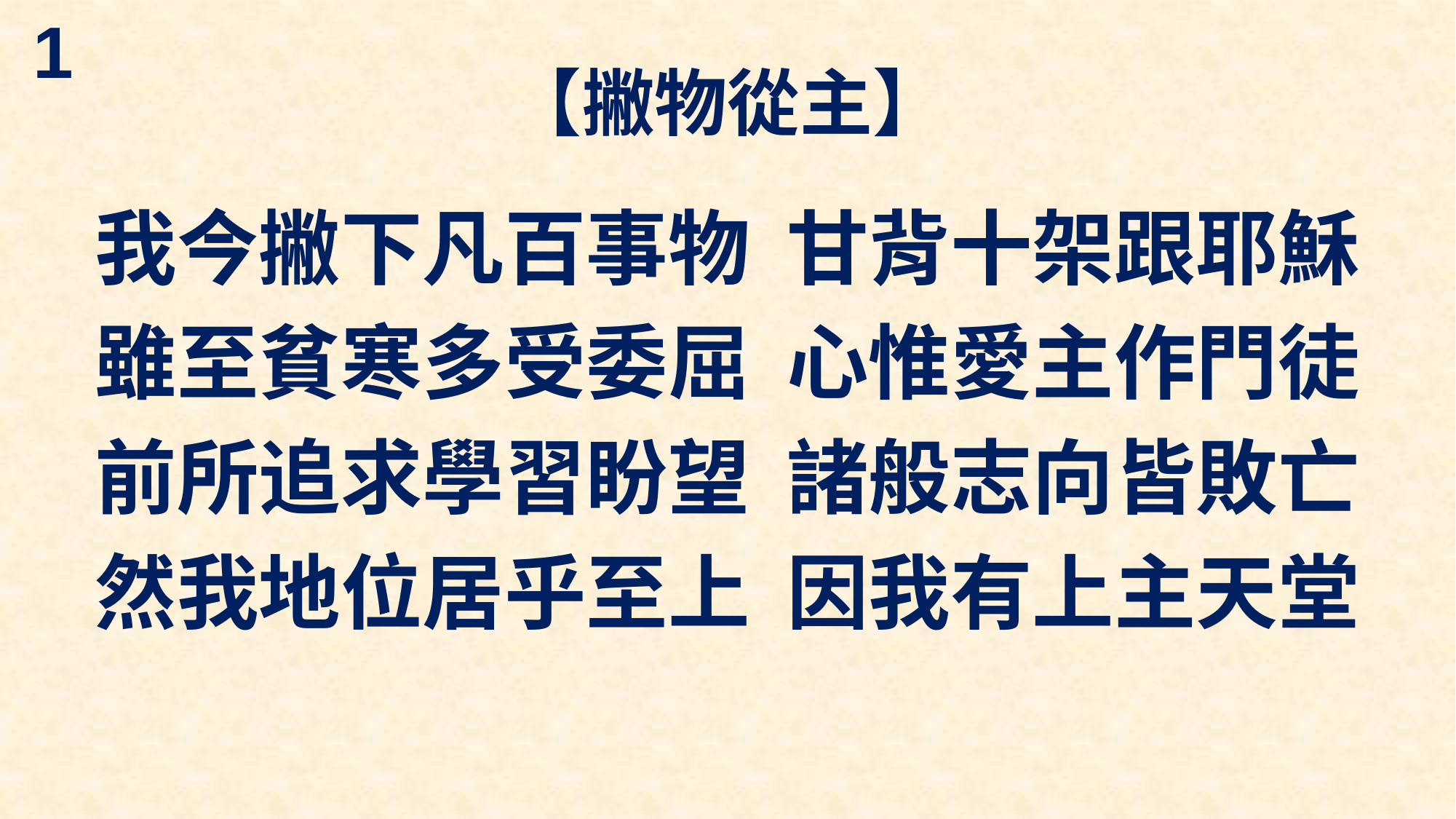

1
# 【撇物從主】
我今撇下凡百事物  甘背十架跟耶穌
雖至貧寒多受委屈  心惟愛主作門徒
前所追求學習盼望  諸般志向皆敗亡
然我地位居乎至上  因我有上主天堂